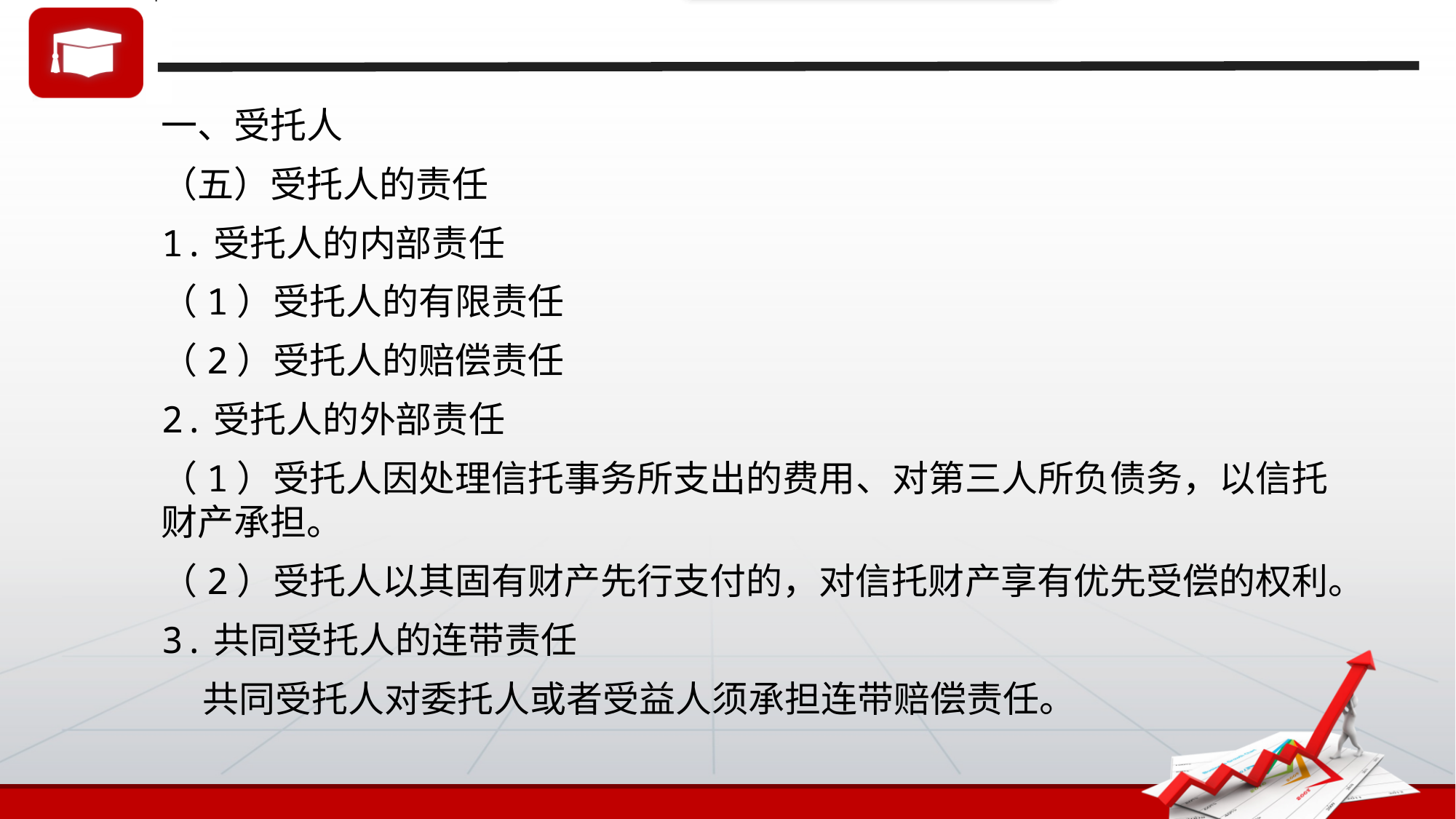

一、受托人
（五）受托人的责任
1.受托人的内部责任
（1）受托人的有限责任
（2）受托人的赔偿责任
2.受托人的外部责任
（1）受托人因处理信托事务所支出的费用、对第三人所负债务，以信托财产承担。
（2）受托人以其固有财产先行支付的，对信托财产享有优先受偿的权利。
3.共同受托人的连带责任
    共同受托人对委托人或者受益人须承担连带赔偿责任。